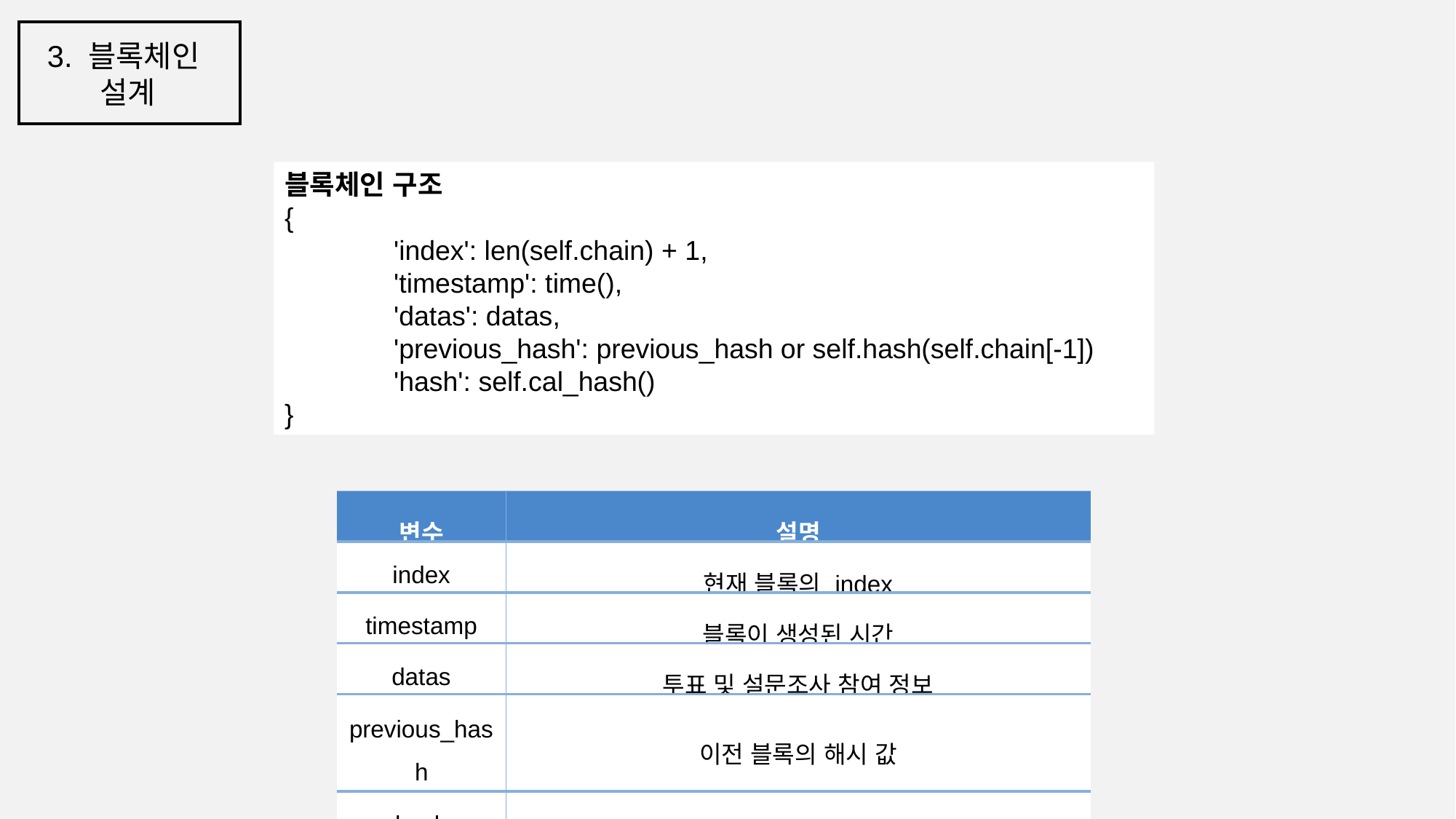

3. 블록체인
설계
블록체인 구조
{
	'index': len(self.chain) + 1,
	'timestamp': time(),
	'datas': datas,
	'previous_hash': previous_hash or self.hash(self.chain[-1])
	'hash': self.cal_hash()
}
| 변수 | 설명 |
| --- | --- |
| index | 현재 블록의 index |
| timestamp | 블록이 생성된 시간 |
| datas | 투표 및 설문조사 참여 정보 |
| previous\_hash | 이전 블록의 해시 값 |
| hash | 현재 블록의 해시 값 |